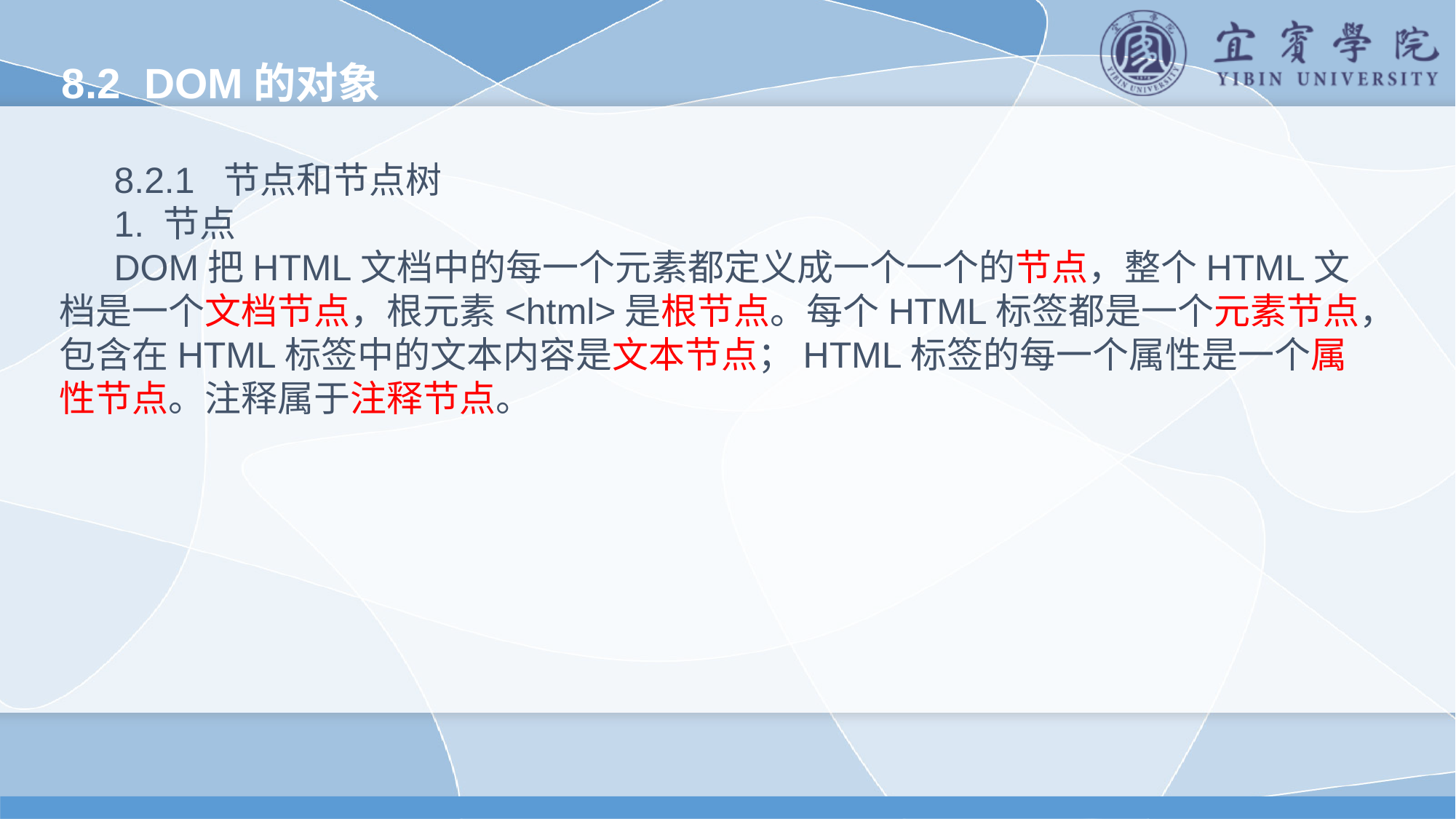

8.2  DOM的对象
8.2.1  节点和节点树
1. 节点
DOM把HTML文档中的每一个元素都定义成一个一个的节点，整个HTML文档是一个文档节点，根元素<html>是根节点。每个HTML标签都是一个元素节点，包含在HTML标签中的文本内容是文本节点；HTML标签的每一个属性是一个属性节点。注释属于注释节点。